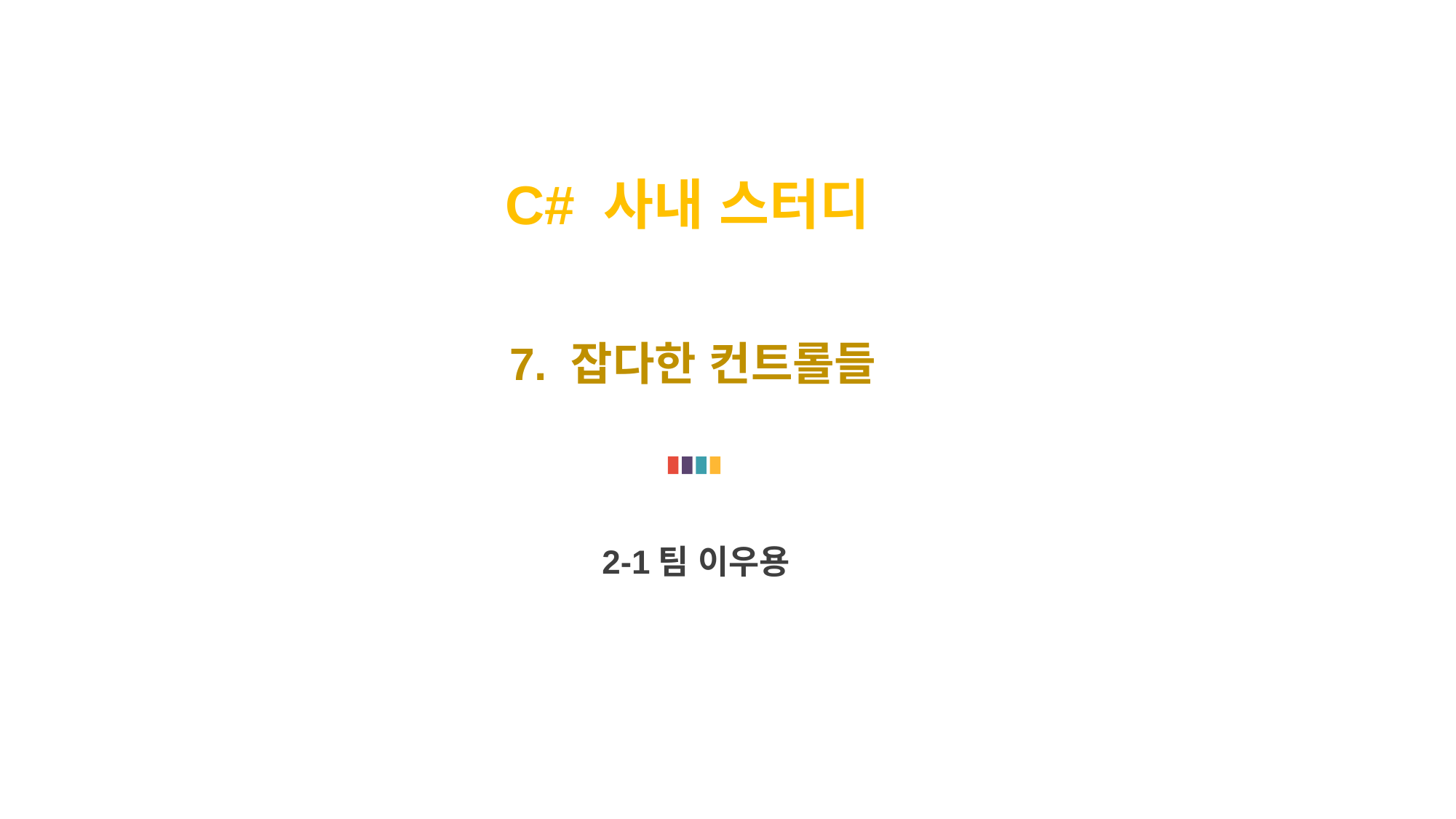

C# 사내 스터디
7. 잡다한 컨트롤들

2-1팀 이우용